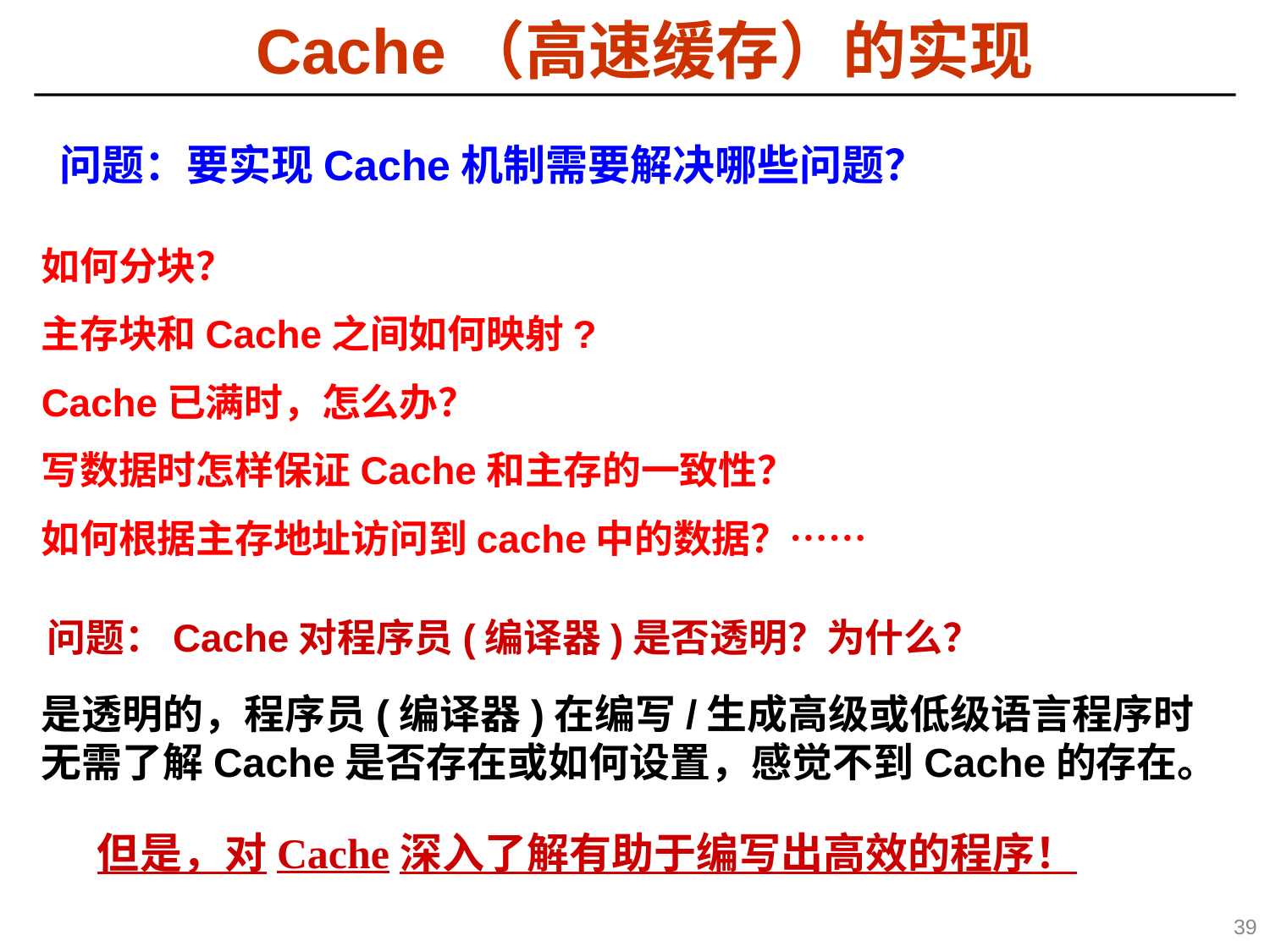

Cache（高速缓存）的实现
问题：要实现Cache机制需要解决哪些问题？
如何分块？
主存块和Cache之间如何映射?
Cache已满时，怎么办？
写数据时怎样保证Cache和主存的一致性？
如何根据主存地址访问到cache中的数据？……
问题：Cache对程序员(编译器)是否透明？为什么？
是透明的，程序员(编译器)在编写/生成高级或低级语言程序时无需了解Cache是否存在或如何设置，感觉不到Cache的存在。
但是，对Cache深入了解有助于编写出高效的程序！
39